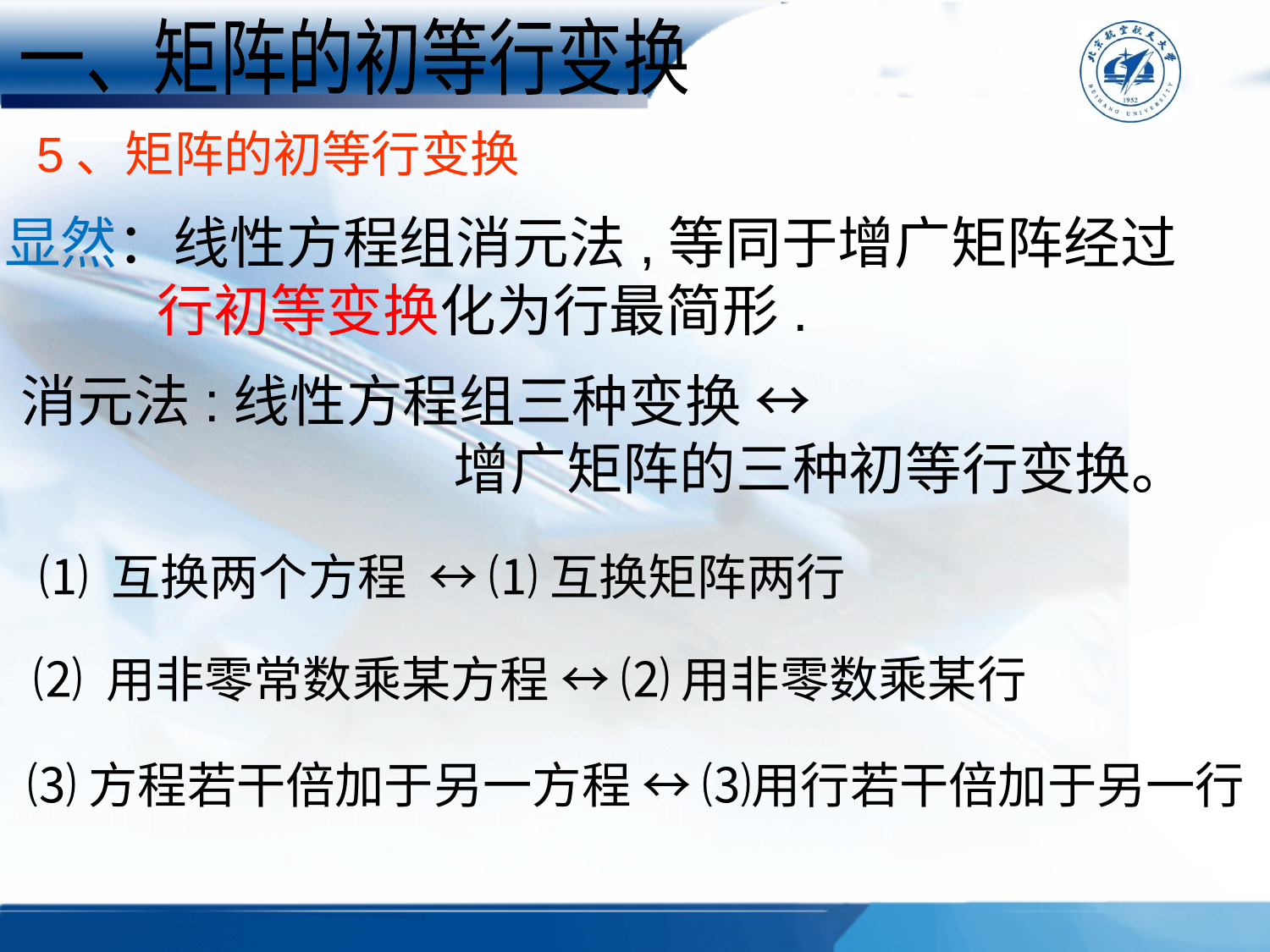

一、矩阵的初等行变换
5、矩阵的初等行变换
显然：线性方程组消元法,等同于增广矩阵经过
           行初等变换化为行最简形.
消元法:线性方程组三种变换 ↔
                                 增广矩阵的三种初等行变换。
⑴ 互换两个方程  ↔ ⑴ 互换矩阵两行
⑵ 用非零常数乘某方程 ↔ ⑵ 用非零数乘某行
⑶方程若干倍加于另一方程 ↔ ⑶用行若干倍加于另一行